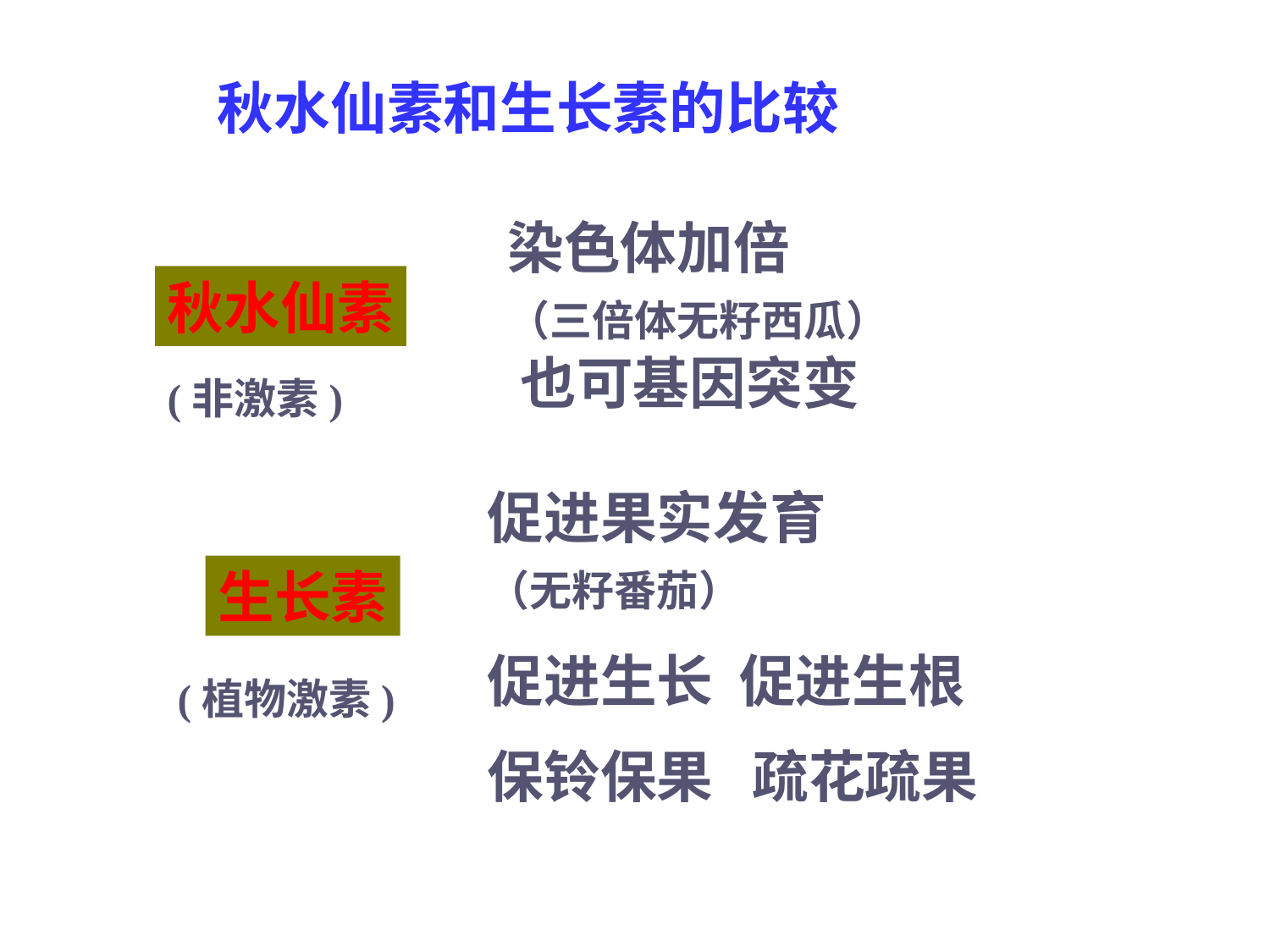

秋水仙素和生长素的比较
染色体加倍     （三倍体无籽西瓜）   也可基因突变
秋水仙素
(非激素)
促进果实发育       （无籽番茄）
促进生长  促进生根
保铃保果   疏花疏果
生长素
(植物激素)